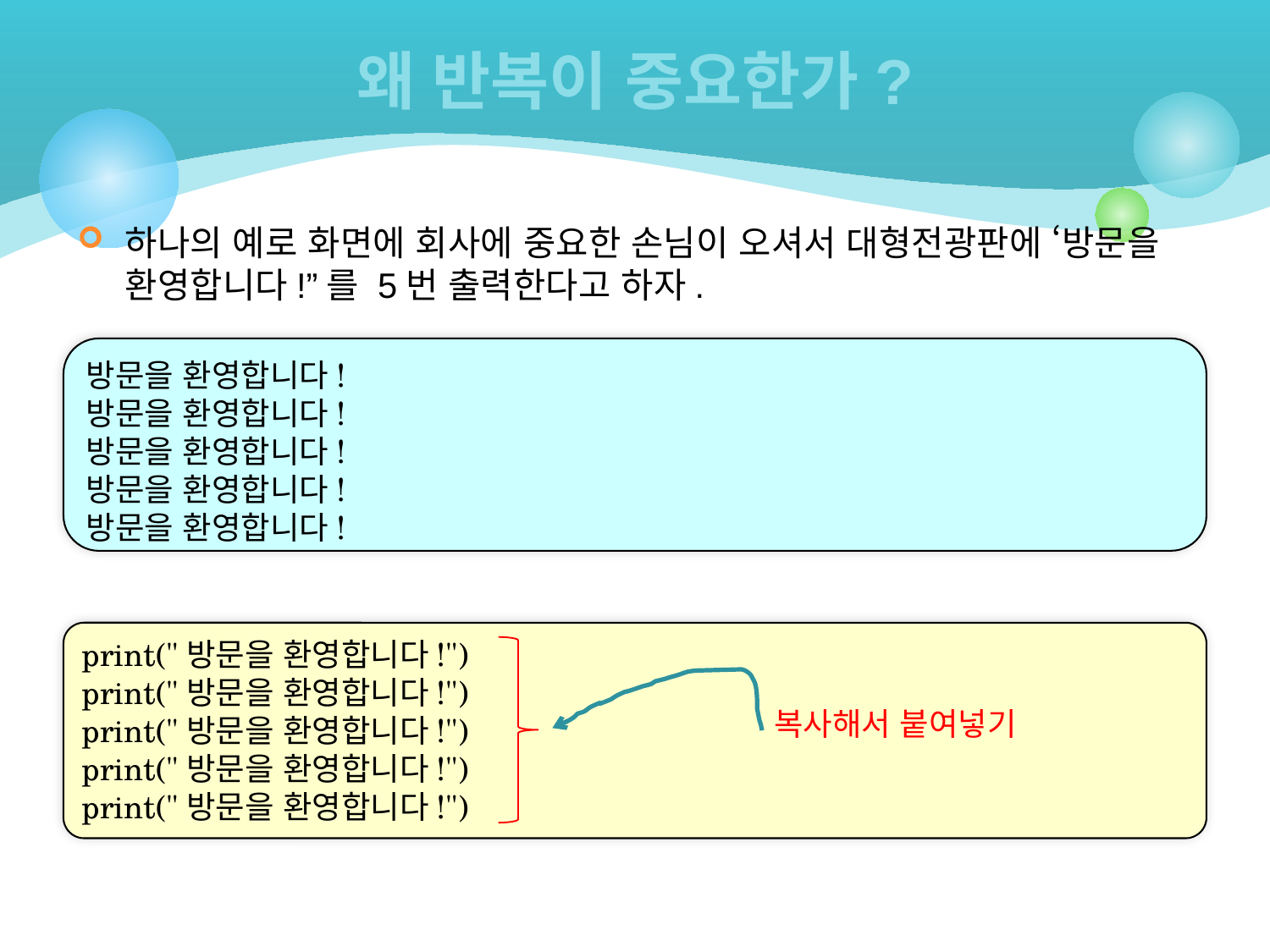

# 왜 반복이 중요한가?
하나의 예로 화면에 회사에 중요한 손님이 오셔서 대형전광판에 ‘방문을 환영합니다!”를 5번 출력한다고 하자.
방문을 환영합니다!
방문을 환영합니다!
방문을 환영합니다!
방문을 환영합니다!
방문을 환영합니다!
print("방문을 환영합니다!")
print("방문을 환영합니다!")
print("방문을 환영합니다!")
print("방문을 환영합니다!")
print("방문을 환영합니다!")

복사해서 붙여넣기